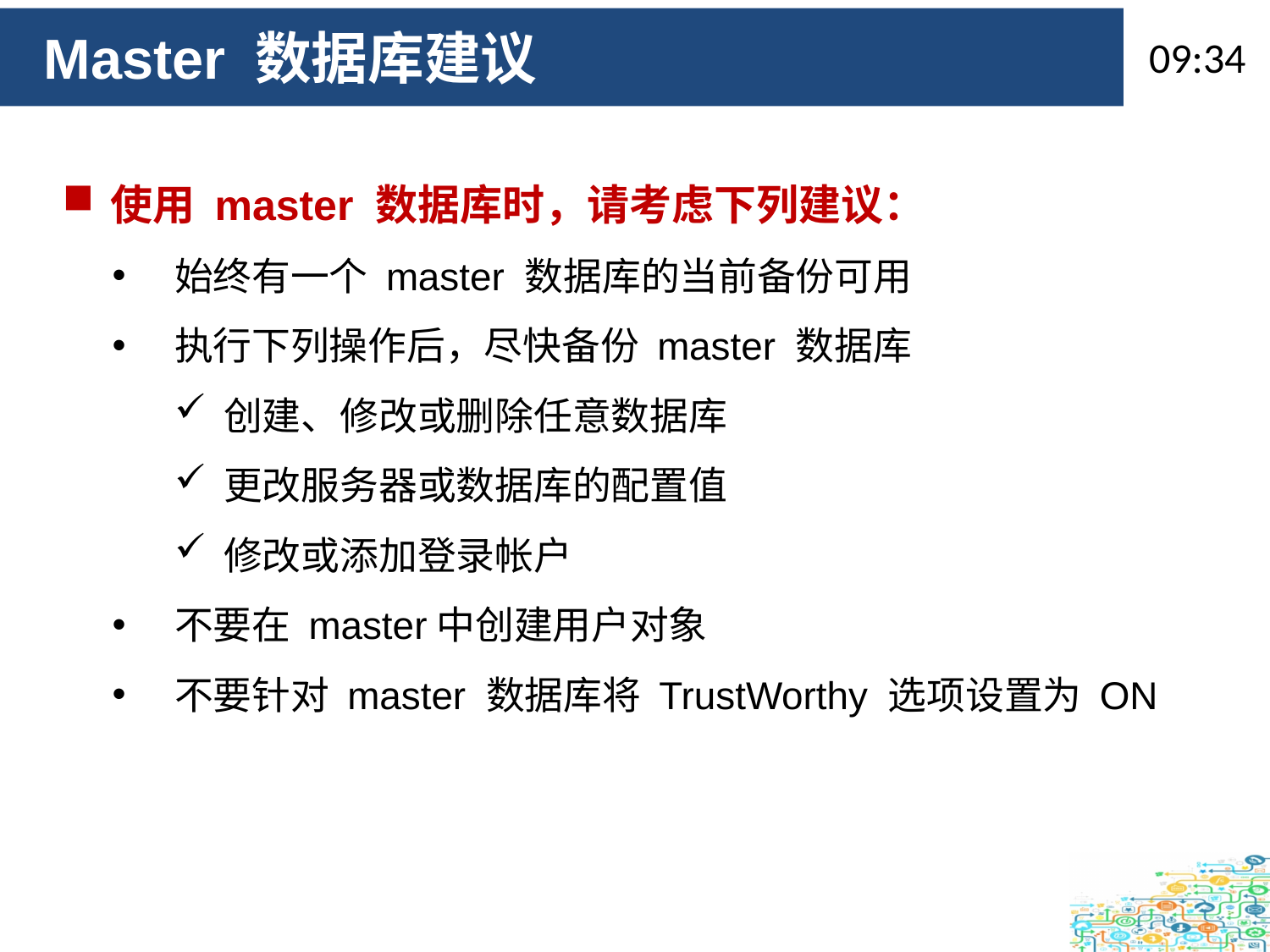

09:34
  Master 数据库建议
使用 master 数据库时，请考虑下列建议：
始终有一个 master 数据库的当前备份可用
执行下列操作后，尽快备份 master 数据库
创建、修改或删除任意数据库
更改服务器或数据库的配置值
修改或添加登录帐户
不要在 master中创建用户对象
不要针对 master 数据库将 TrustWorthy 选项设置为 ON